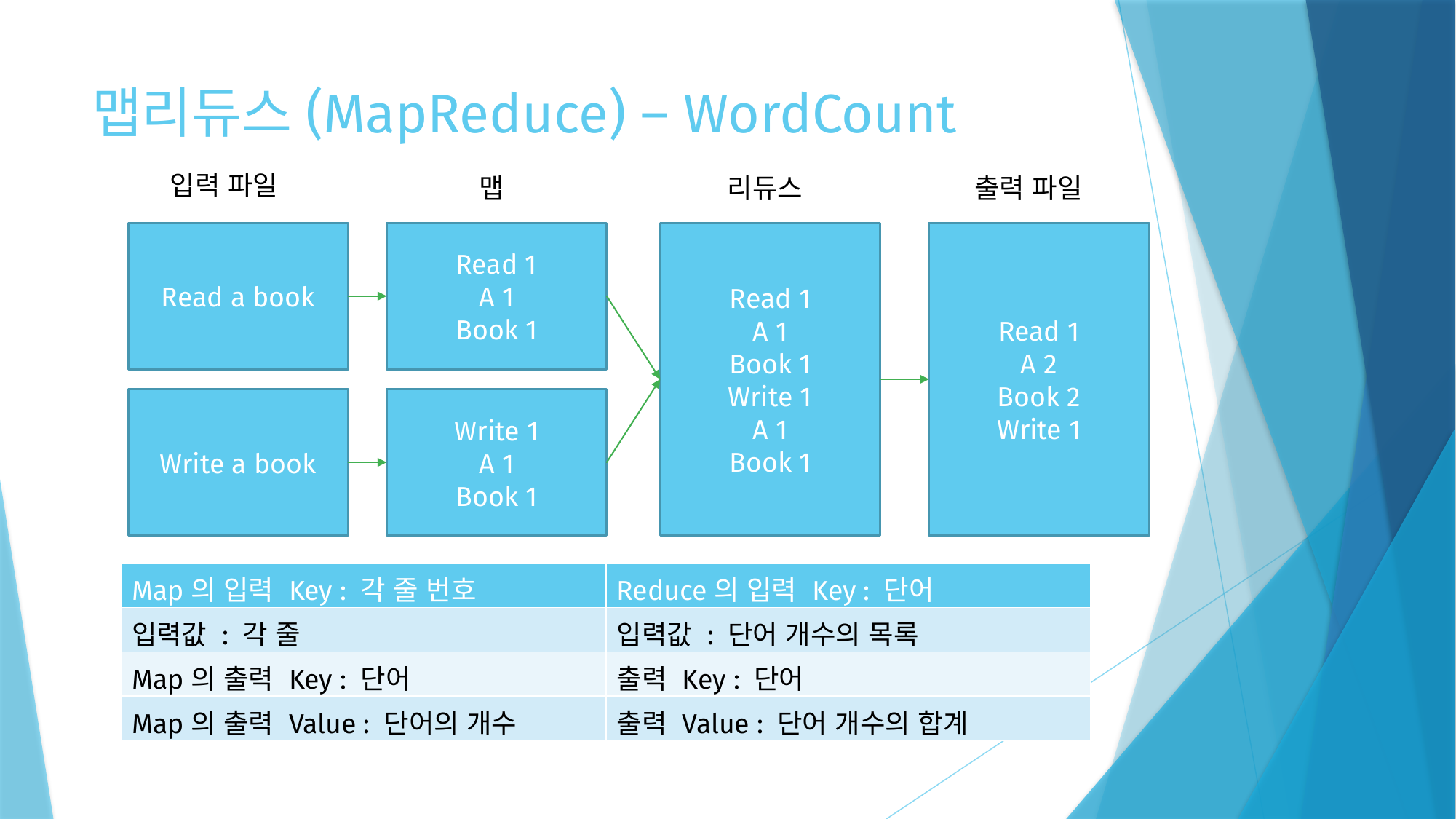

# 맵리듀스(MapReduce) – WordCount

입력 파일

맵
리듀스
출력 파일
Read 1
A 1
Book 1
Write 1
A 1
Book 1
Read 1
A 2
Book 2
Write 1
Read a book
Read 1
A 1
Book 1
Write a book
Write 1
A 1
Book 1
| Map의 입력 Key : 각 줄 번호 | Reduce의 입력 Key : 단어 |
| --- | --- |
| 입력값 : 각 줄 | 입력값 : 단어 개수의 목록 |
| Map의 출력 Key : 단어 | 출력 Key : 단어 |
| Map의 출력 Value : 단어의 개수 | 출력 Value : 단어 개수의 합계 |